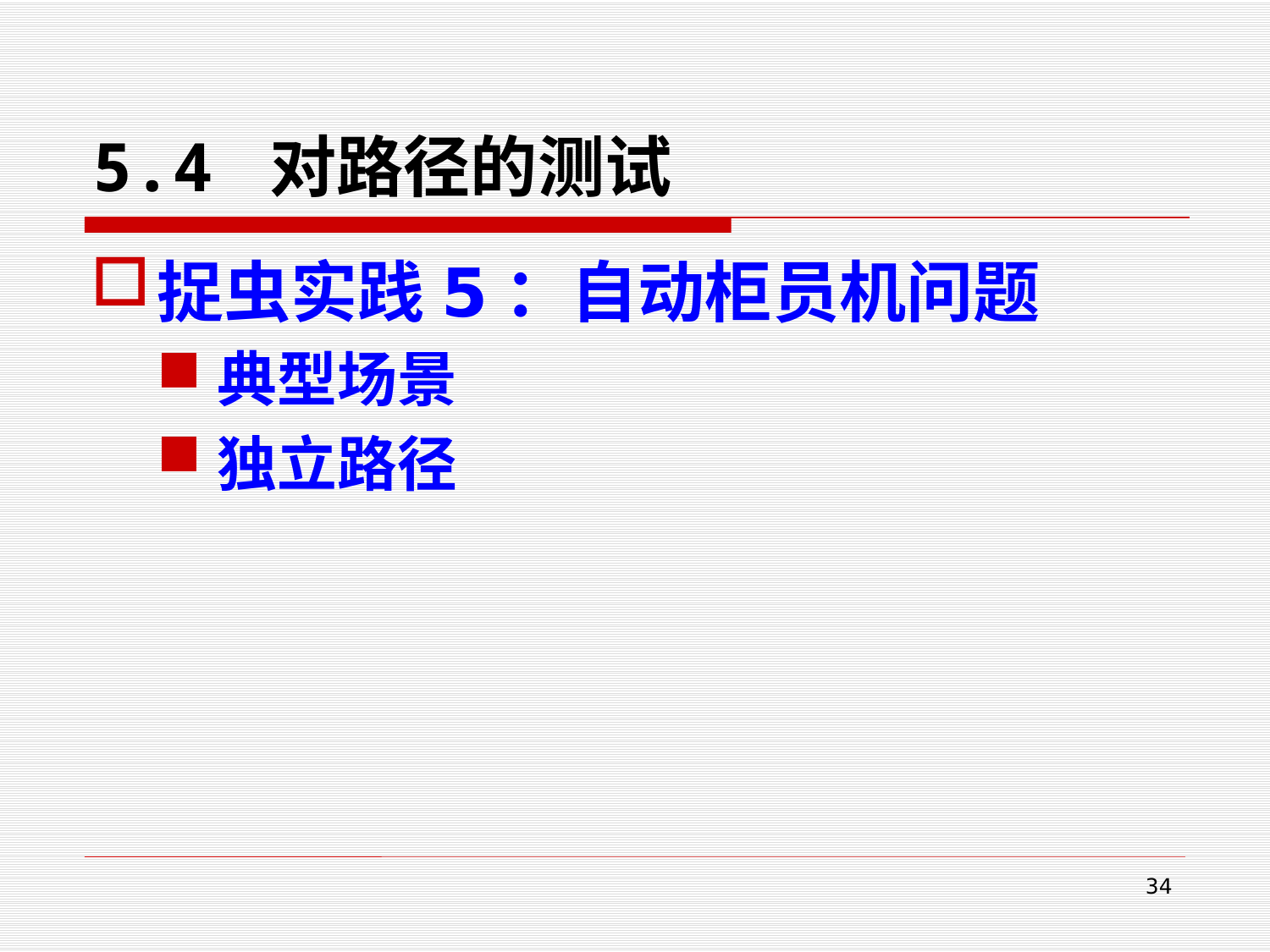

# 5.4 对路径的测试
捉虫实践5：自动柜员机问题
典型场景
独立路径
34